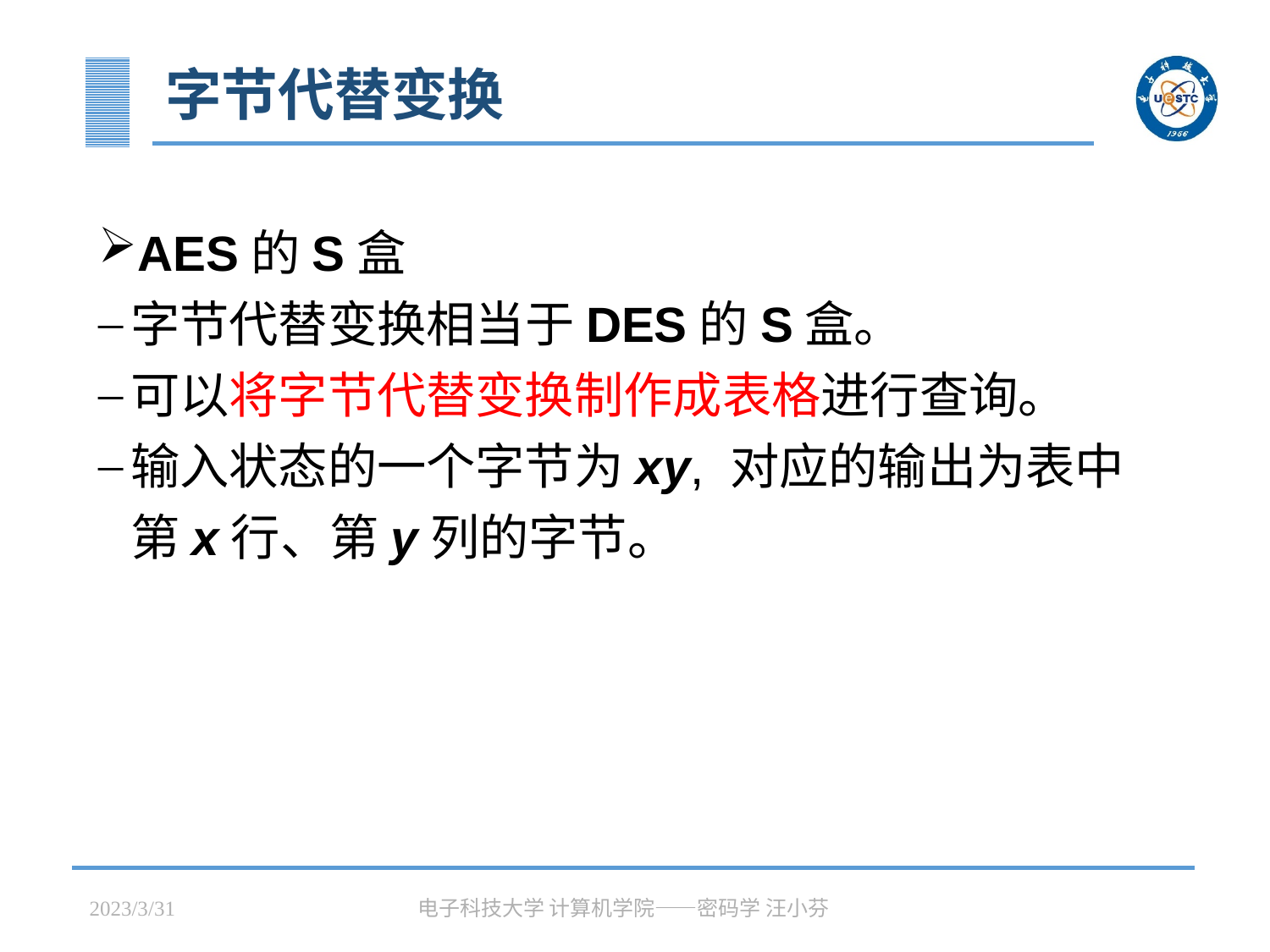

# 字节代替变换
AES的S盒
字节代替变换相当于DES的S盒。
可以将字节代替变换制作成表格进行查询。
输入状态的一个字节为xy, 对应的输出为表中第x行、第y列的字节。

2023/3/31
电子科技大学 计算机学院——密码学 汪小芬